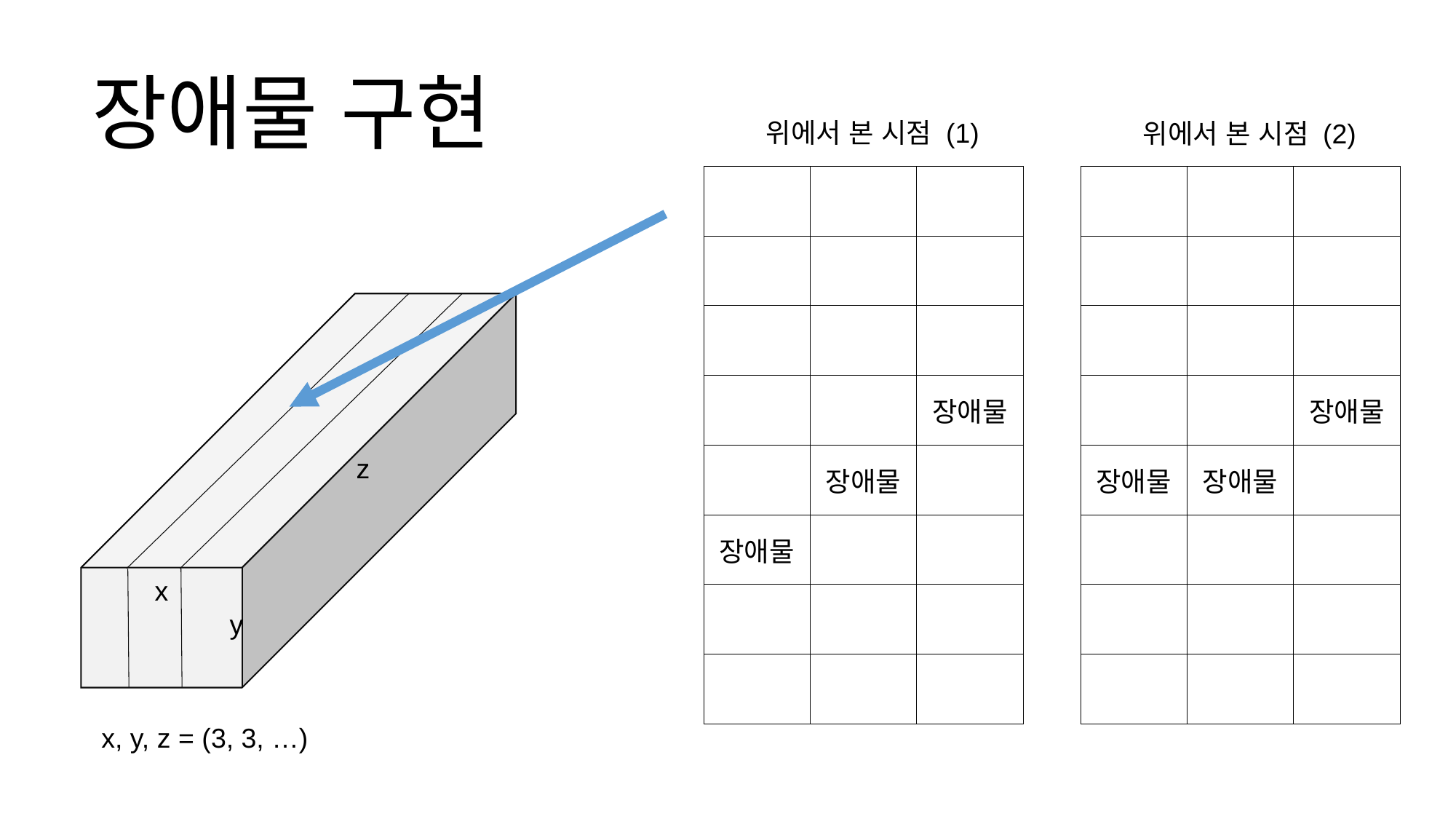

장애물 구현
위에서 본 시점 (1)
위에서 본 시점 (2)
|  |  |  |
| --- | --- | --- |
|  |  |  |
|  |  |  |
|  |  | 장애물 |
|  | 장애물 |  |
| 장애물 |  |  |
|  |  |  |
|  |  |  |
|  |  |  |
| --- | --- | --- |
|  |  |  |
|  |  |  |
|  |  | 장애물 |
| 장애물 | 장애물 |  |
|  |  |  |
|  |  |  |
|  |  |  |

z
x
y
x, y, z = (3, 3, …)